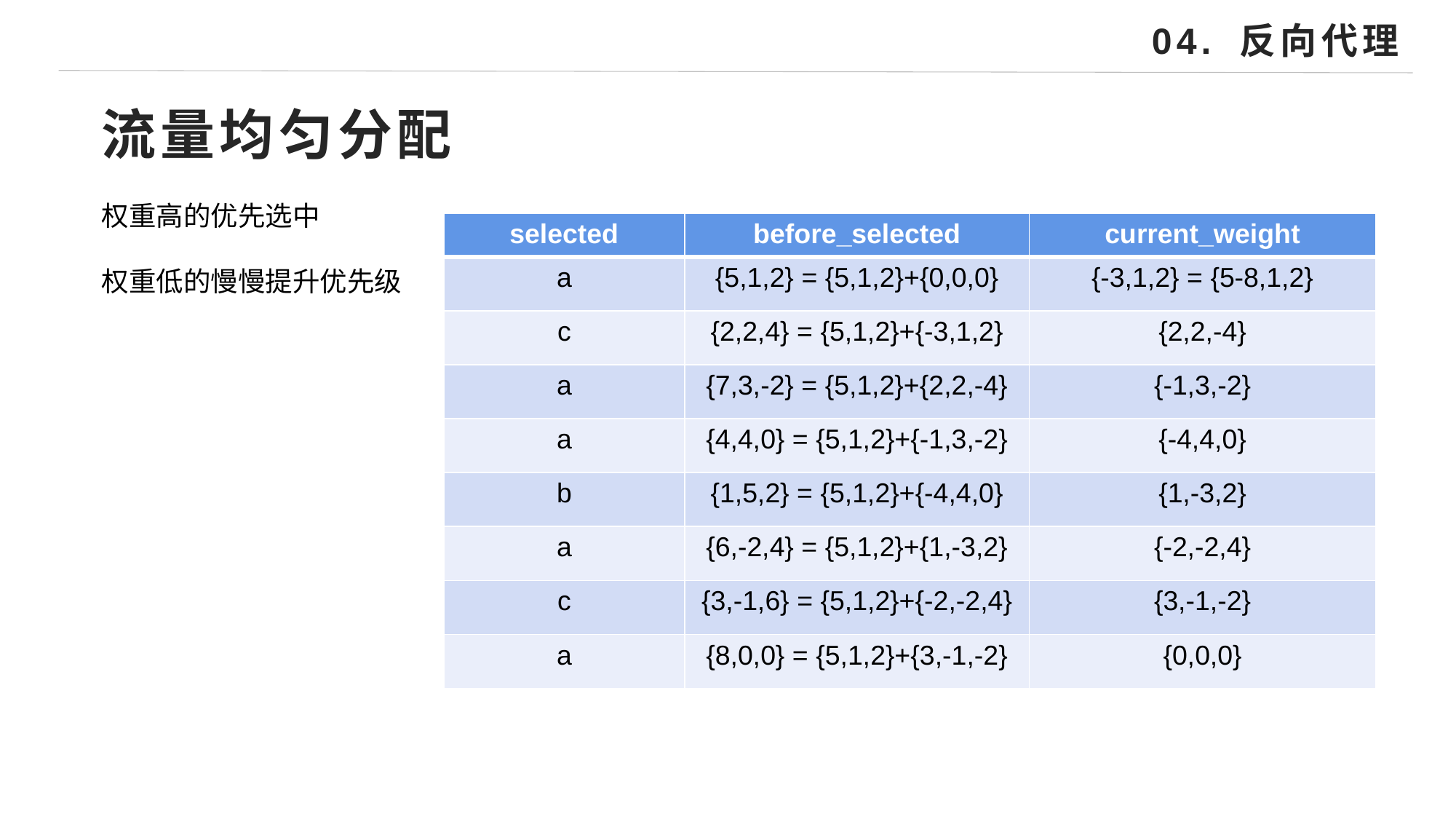

04. 反向代理
流量均匀分配
权重高的优先选中

权重低的慢慢提升优先级
| selected | before\_selected | current\_weight |
| --- | --- | --- |
| a | {5,1,2} = {5,1,2}+{0,0,0} | {-3,1,2} = {5-8,1,2} |
| c | {2,2,4} = {5,1,2}+{-3,1,2} | {2,2,-4} |
| a | {7,3,-2} = {5,1,2}+{2,2,-4} | {-1,3,-2} |
| a | {4,4,0} = {5,1,2}+{-1,3,-2} | {-4,4,0} |
| b | {1,5,2} = {5,1,2}+{-4,4,0} | {1,-3,2} |
| a | {6,-2,4} = {5,1,2}+{1,-3,2} | {-2,-2,4} |
| c | {3,-1,6} = {5,1,2}+{-2,-2,4} | {3,-1,-2} |
| a | {8,0,0} = {5,1,2}+{3,-1,-2} | {0,0,0} |